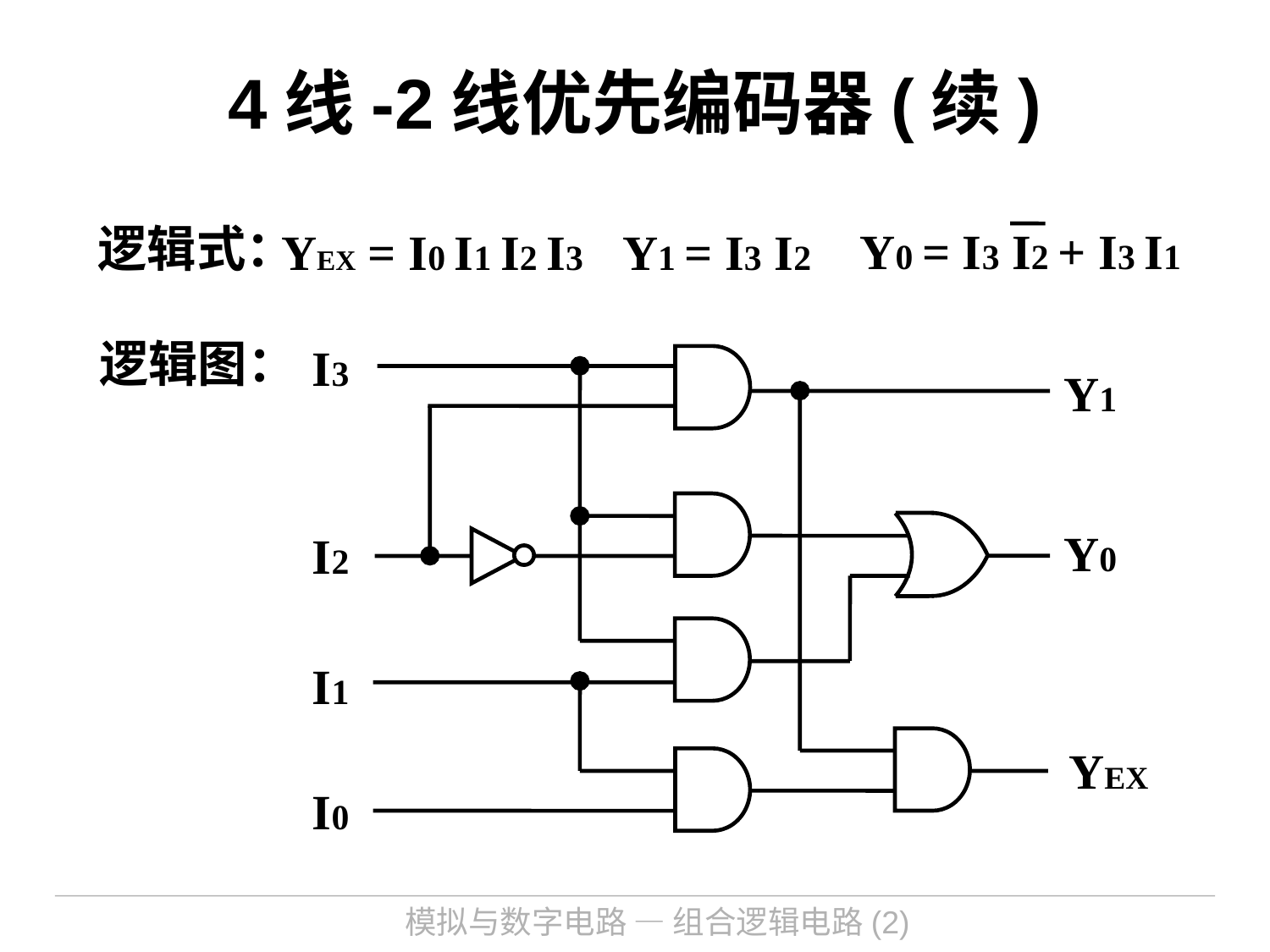

# 4线-2线优先编码器(续)
逻辑式：
Y0 = I3 I2 + I3 I1

YEX = I0 I1 I2 I3
Y1 = I3 I2
逻辑图：
I3

Y1
Y0
I2
I1
YEX
I0

模拟与数字电路 — 组合逻辑电路(2)
10